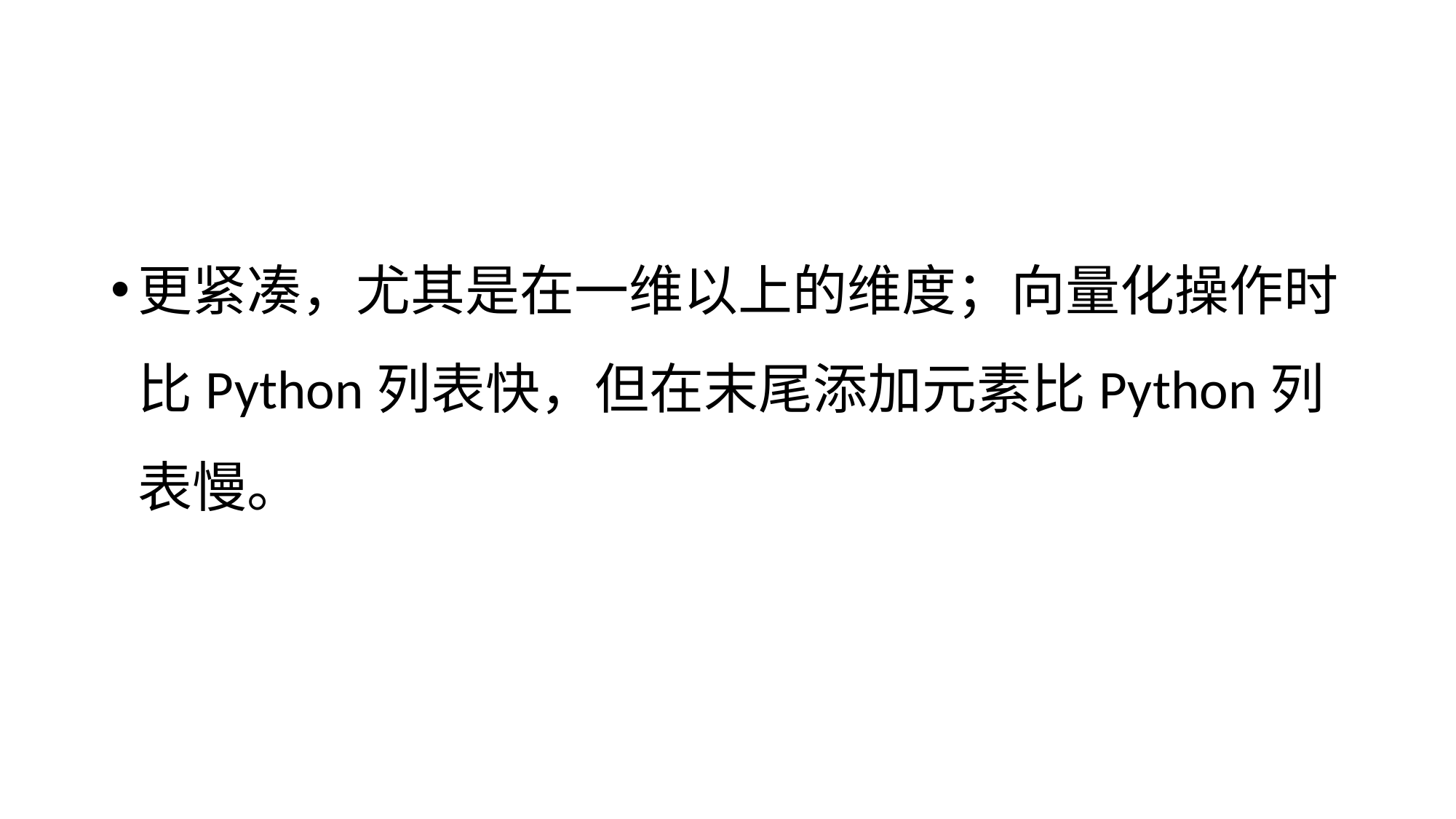

#
更紧凑，尤其是在一维以上的维度；向量化操作时比Python列表快，但在末尾添加元素比Python列表慢。